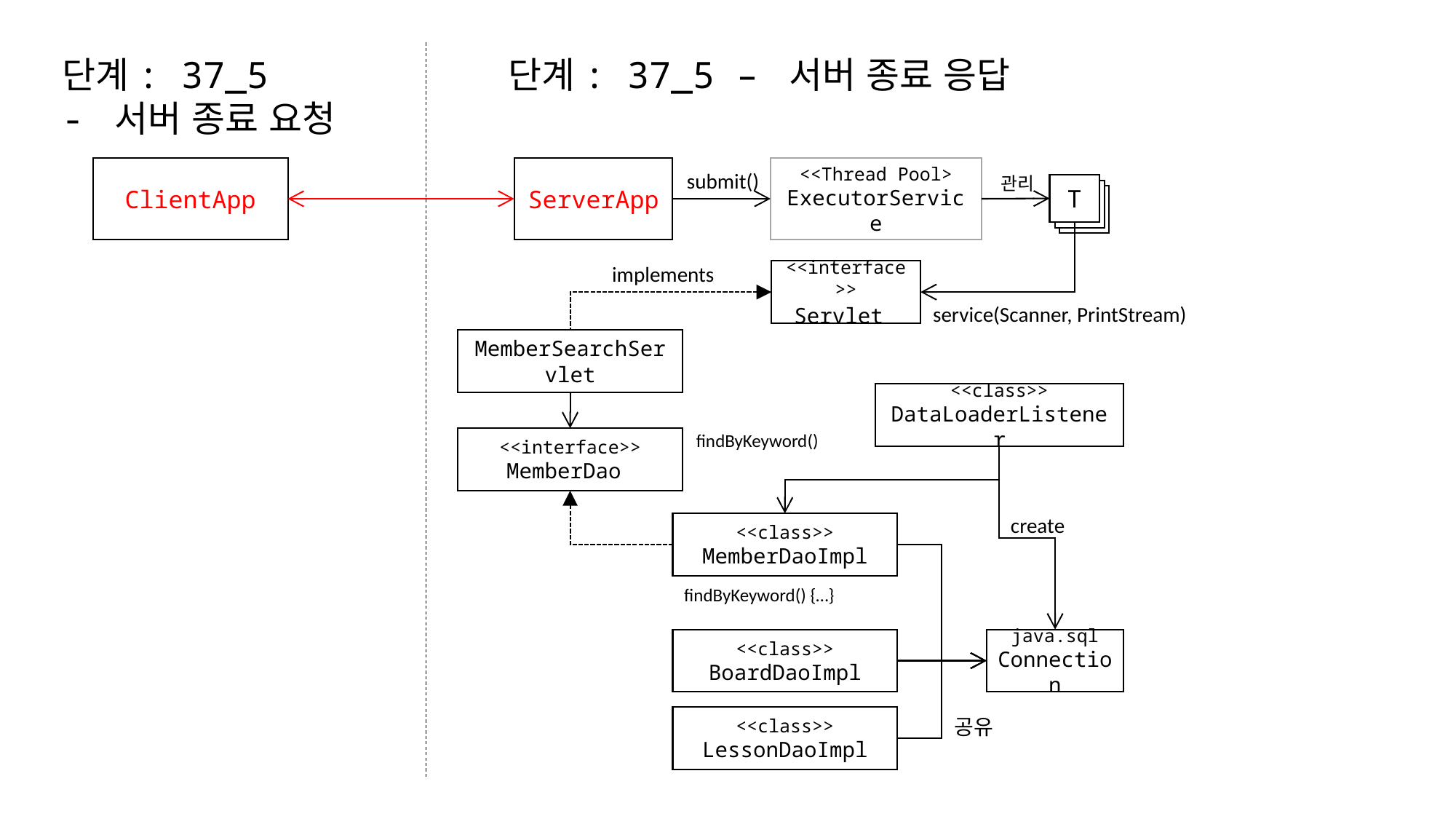

단계: 37_5
- 서버 종료 요청
단계: 37_5 – 서버 종료 응답
ClientApp
ServerApp
<<Thread Pool>
ExecutorService
submit()
관리
T
T
T
implements
<<interface>>
Servlet
service(Scanner, PrintStream)
MemberSearchServlet
<<class>>
DataLoaderListener
findByKeyword()
<<interface>>
MemberDao
create
<<class>>
MemberDaoImpl
findByKeyword() {…}
<<class>>
BoardDaoImpl
java.sql
Connection
<<class>>
LessonDaoImpl
공유